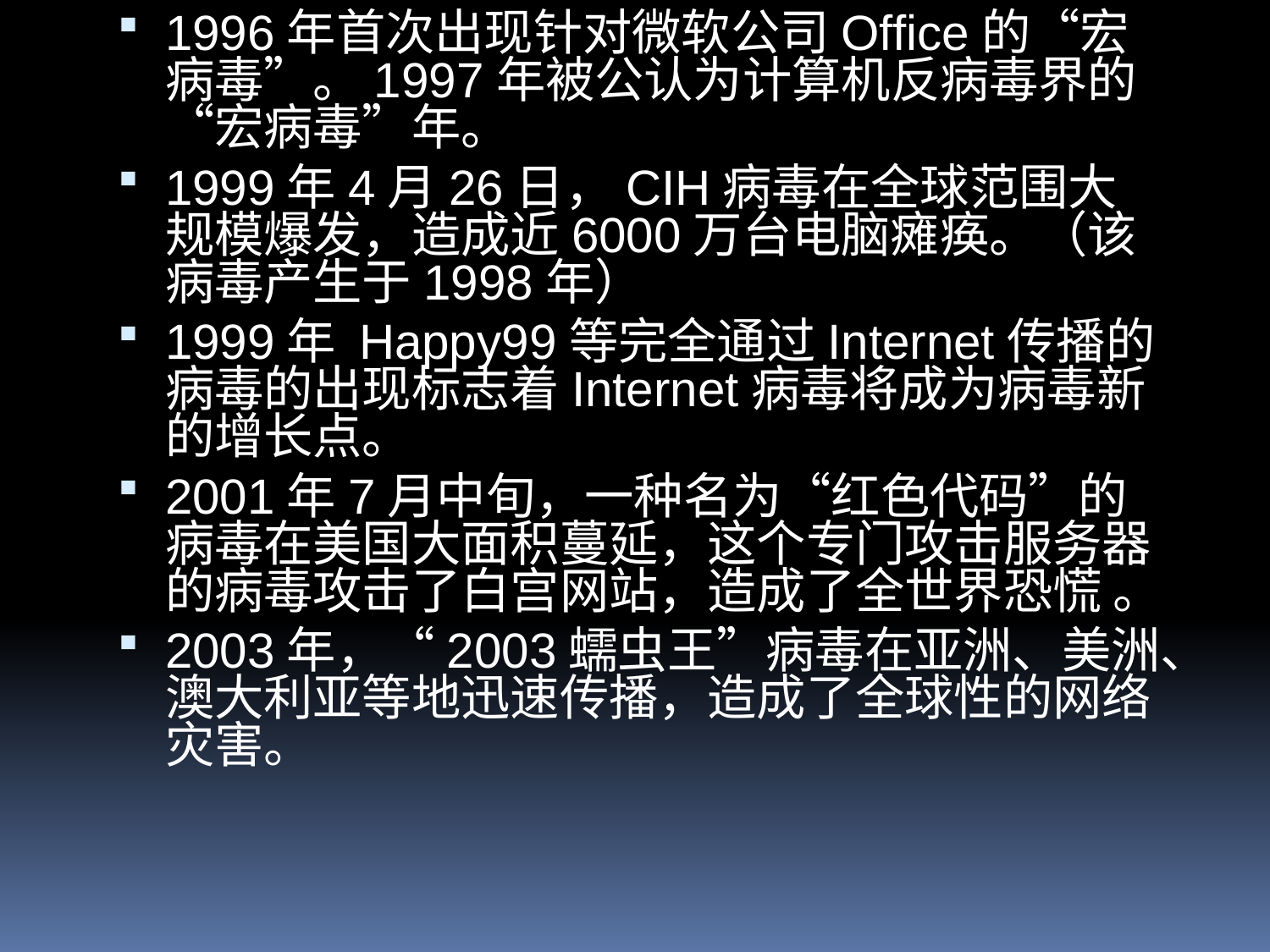

1996年首次出现针对微软公司Office的“宏病毒”。1997年被公认为计算机反病毒界的“宏病毒”年。
1999年4月26日，CIH病毒在全球范围大规模爆发，造成近6000万台电脑瘫痪。（该病毒产生于1998年）
1999年 Happy99等完全通过Internet传播的病毒的出现标志着Internet病毒将成为病毒新的增长点。
2001年7月中旬，一种名为“红色代码”的病毒在美国大面积蔓延，这个专门攻击服务器的病毒攻击了白宫网站，造成了全世界恐慌 。
2003年，“2003蠕虫王”病毒在亚洲、美洲、澳大利亚等地迅速传播，造成了全球性的网络灾害。